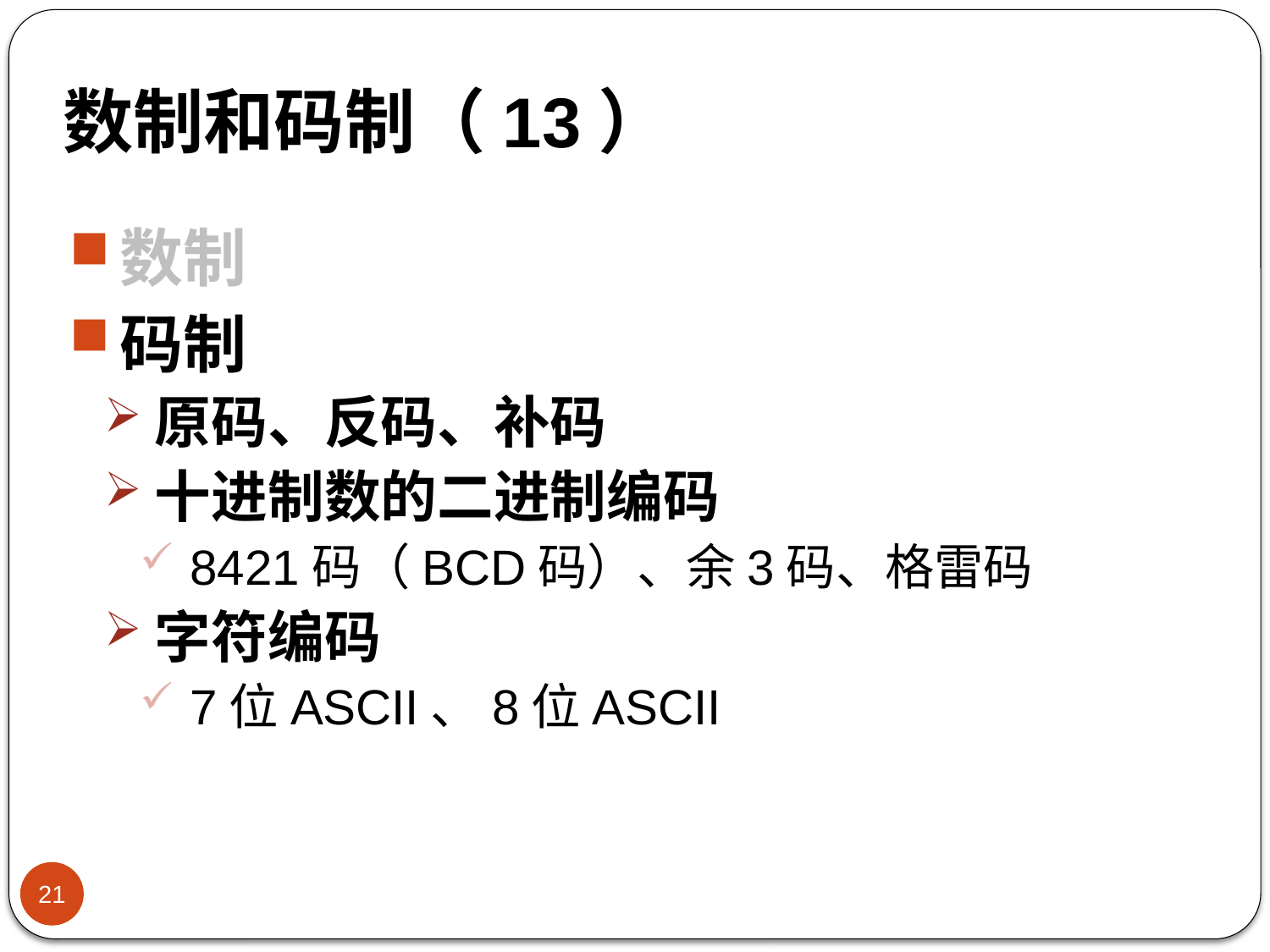

# 数制和码制（13）
数制
码制
原码、反码、补码
十进制数的二进制编码
8421码（BCD码）、余3码、格雷码
字符编码
7位ASCII、8位ASCII
21